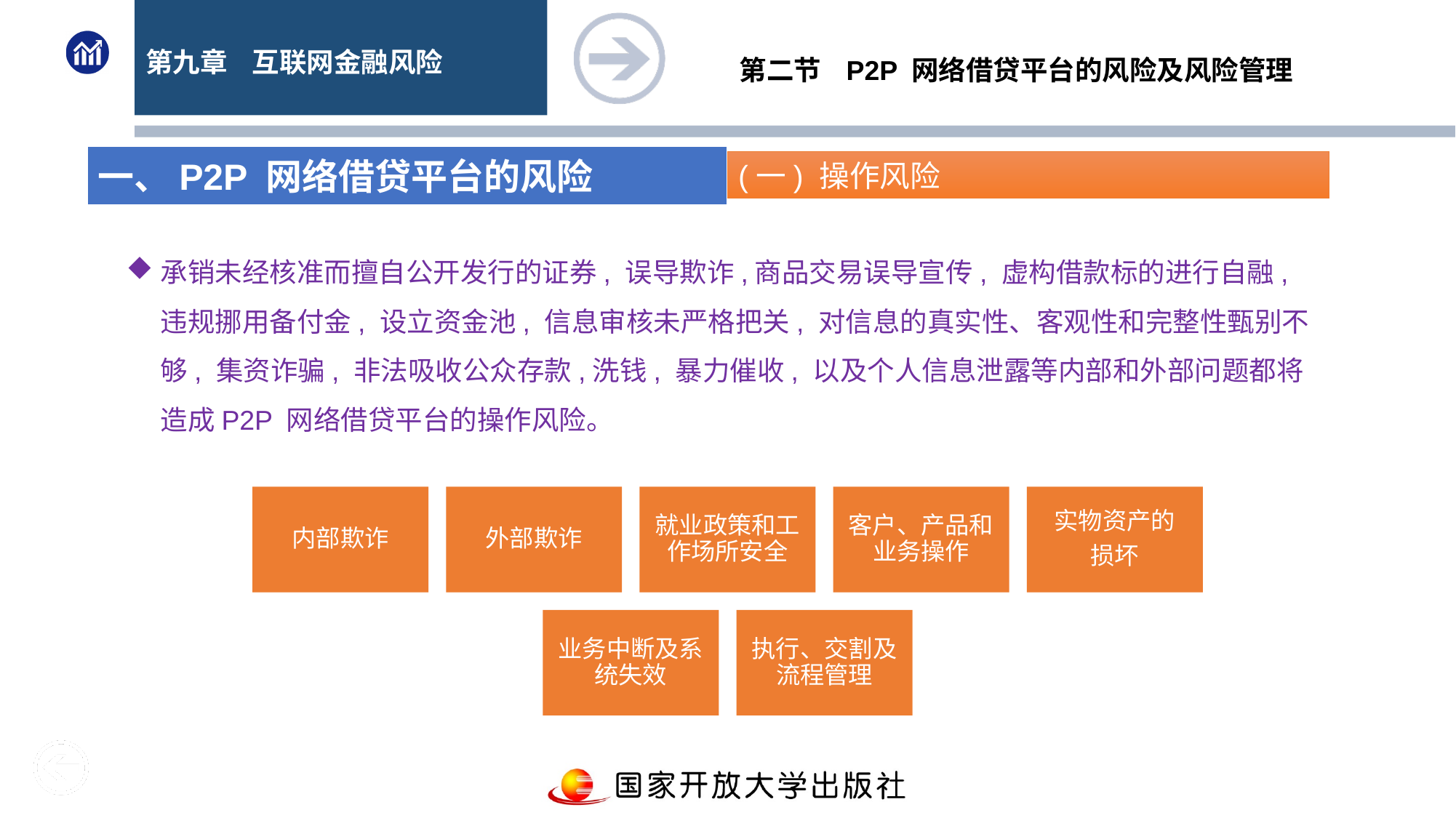

第二节   P2P 网络借贷平台的风险及风险管理
第九章    互联网金融风险
一、P2P 网络借贷平台的风险
(一) 操作风险
承销未经核准而擅自公开发行的证券, 误导欺诈,商品交易误导宣传, 虚构借款标的进行自融, 违规挪用备付金, 设立资金池, 信息审核未严格把关, 对信息的真实性、客观性和完整性甄别不够, 集资诈骗, 非法吸收公众存款,洗钱, 暴力催收, 以及个人信息泄露等内部和外部问题都将造成P2P 网络借贷平台的操作风险。
内部欺诈
外部欺诈
就业政策和工作场所安全
客户、产品和业务操作
实物资产的
损坏
业务中断及系统失效
执行、交割及流程管理